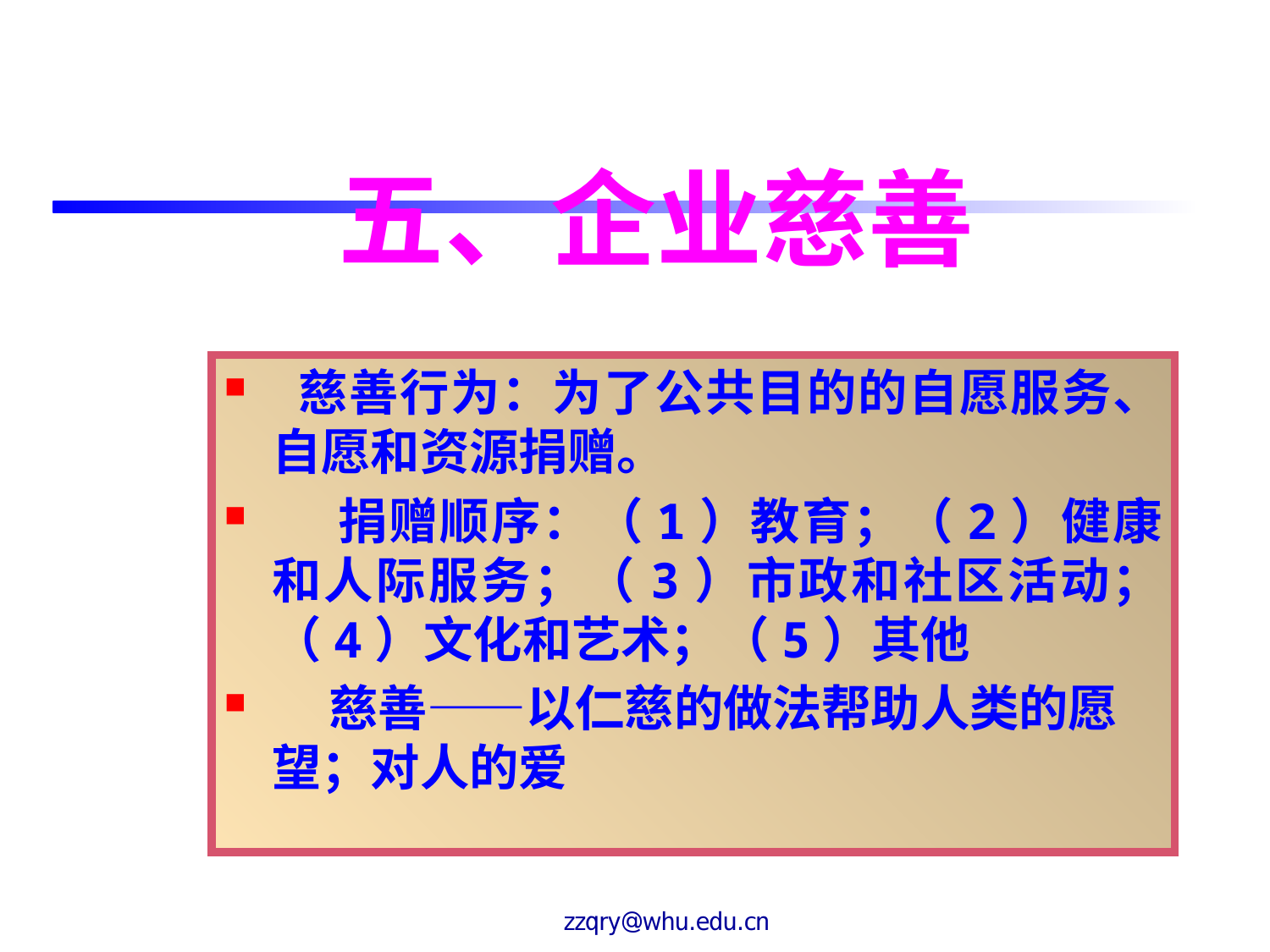

# 五、企业慈善
 慈善行为：为了公共目的的自愿服务、自愿和资源捐赠。
    捐赠顺序：（1）教育；（2）健康和人际服务；（3）市政和社区活动；（4）文化和艺术；（5）其他
    慈善——以仁慈的做法帮助人类的愿望；对人的爱

zzqry@whu.edu.cn
40